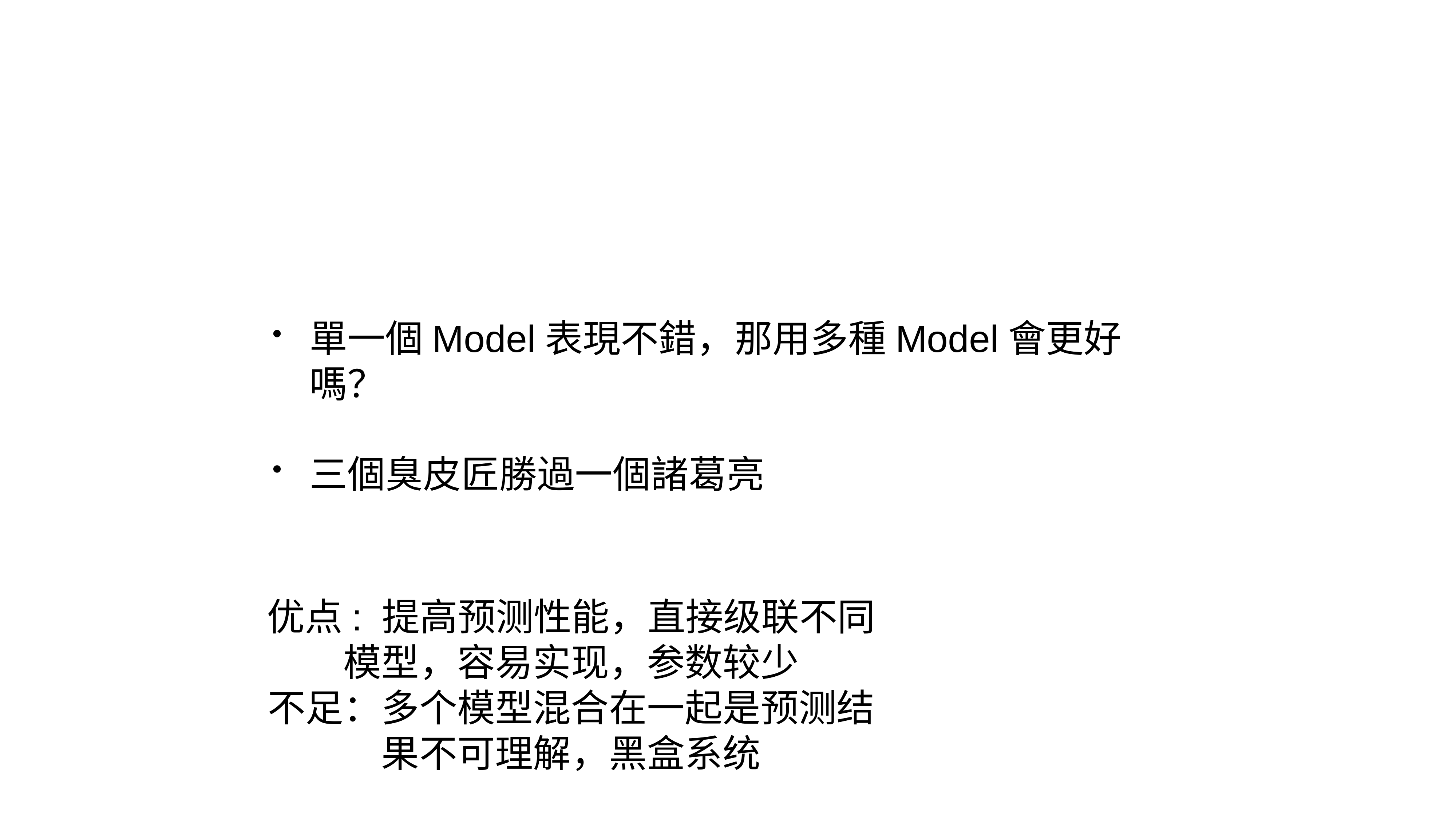

單一個Model表現不錯，那用多種Model會更好嗎？
三個臭皮匠勝過一個諸葛亮
优点: 提高预测性能，直接级联不同模型，容易实现，参数较少
不足：多个模型混合在一起是预测结果不可理解，黑盒系统